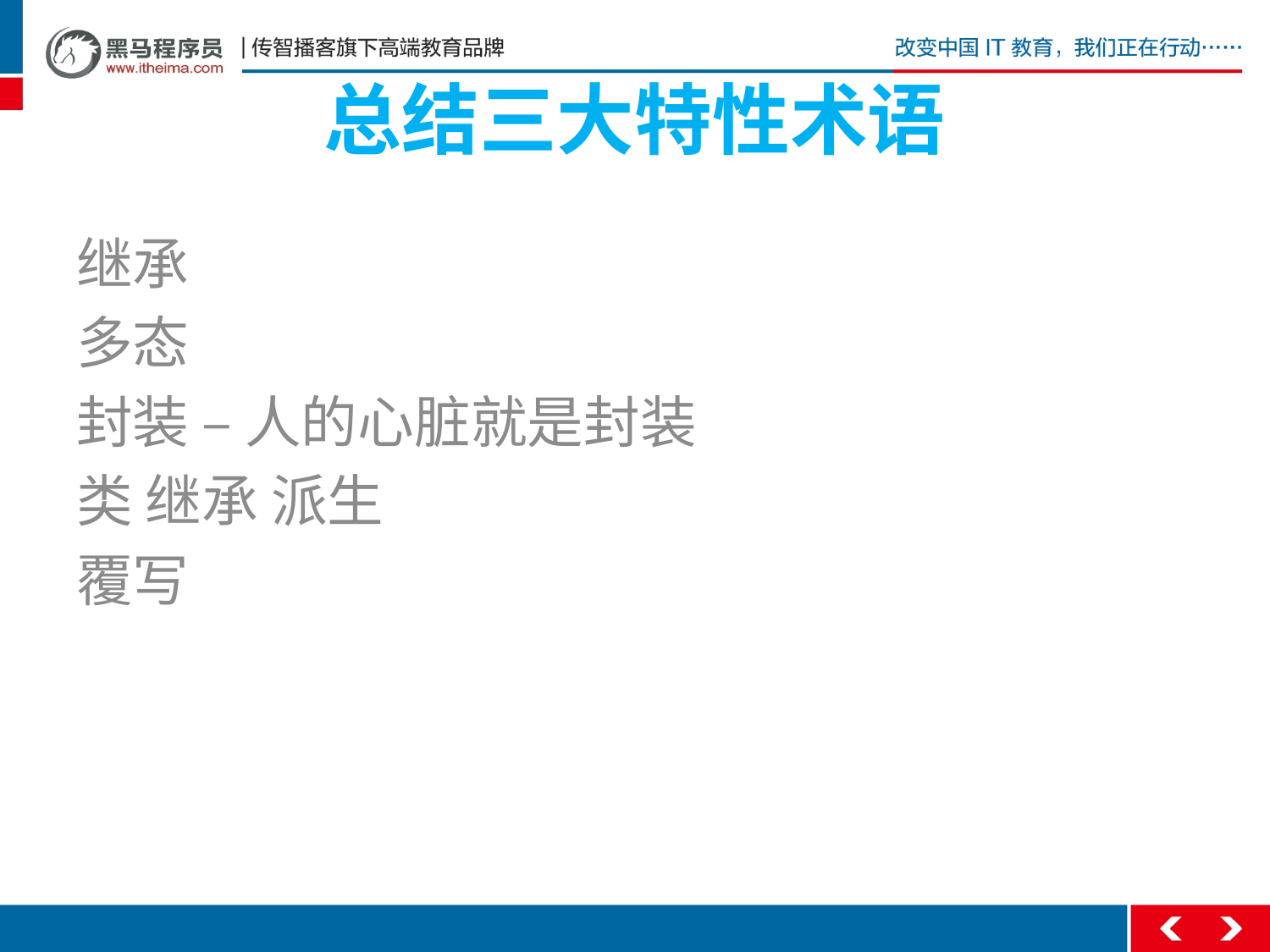

# 总结三大特性术语
继承
多态
封装 – 人的心脏就是封装
类 继承 派生
覆写